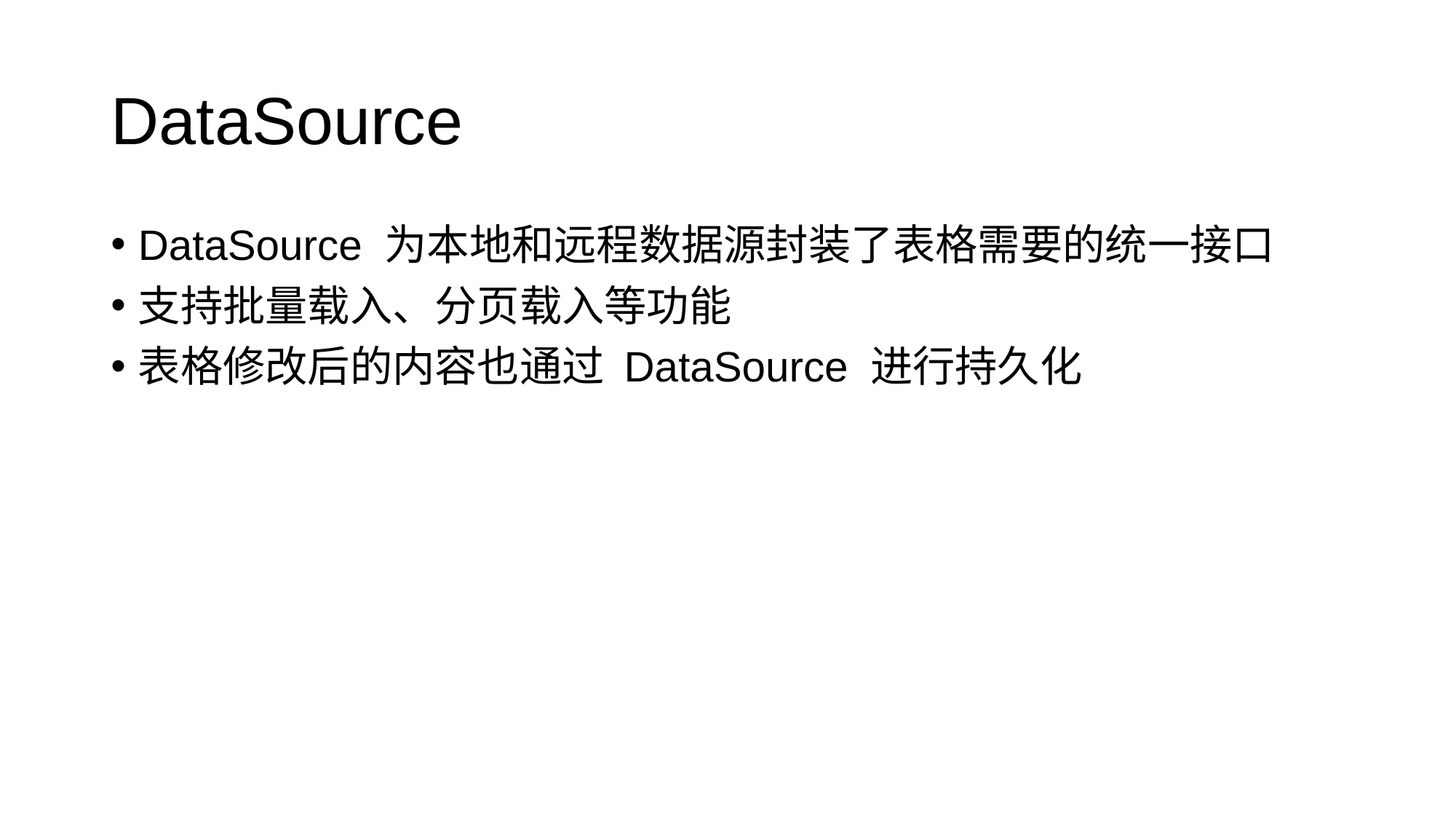

# DataSource
DataSource 为本地和远程数据源封装了表格需要的统一接口
支持批量载入、分页载入等功能
表格修改后的内容也通过 DataSource 进行持久化